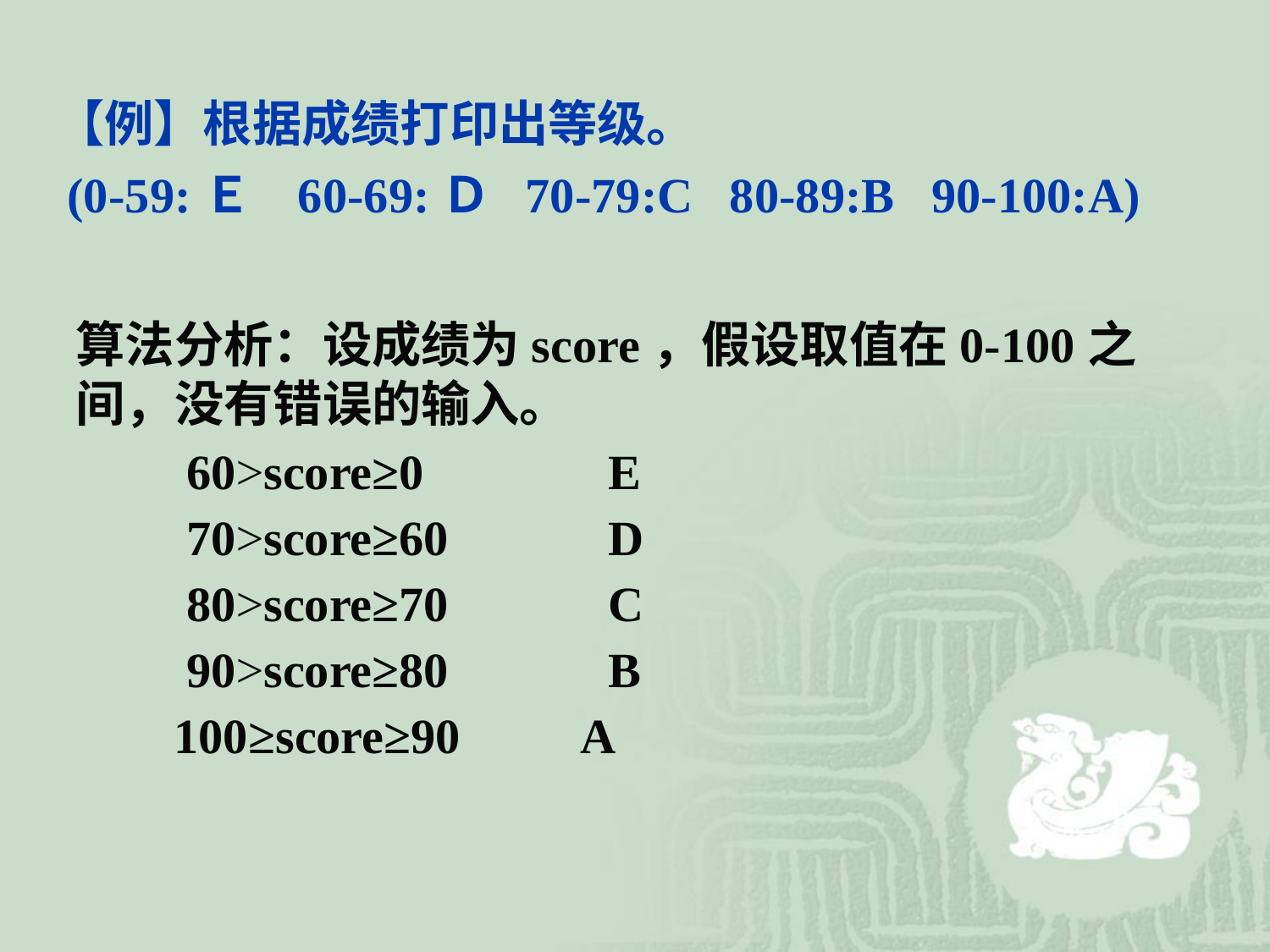

【例】根据成绩打印出等级。
 (0-59:Ｅ   60-69:Ｄ  70-79:C   80-89:B   90-100:A)
算法分析：设成绩为score，假设取值在0-100之间，没有错误的输入。
         60>score≥0               E
         70>score≥60             D
         80>score≥70             C
         90>score≥80             B
        100≥score≥90          A